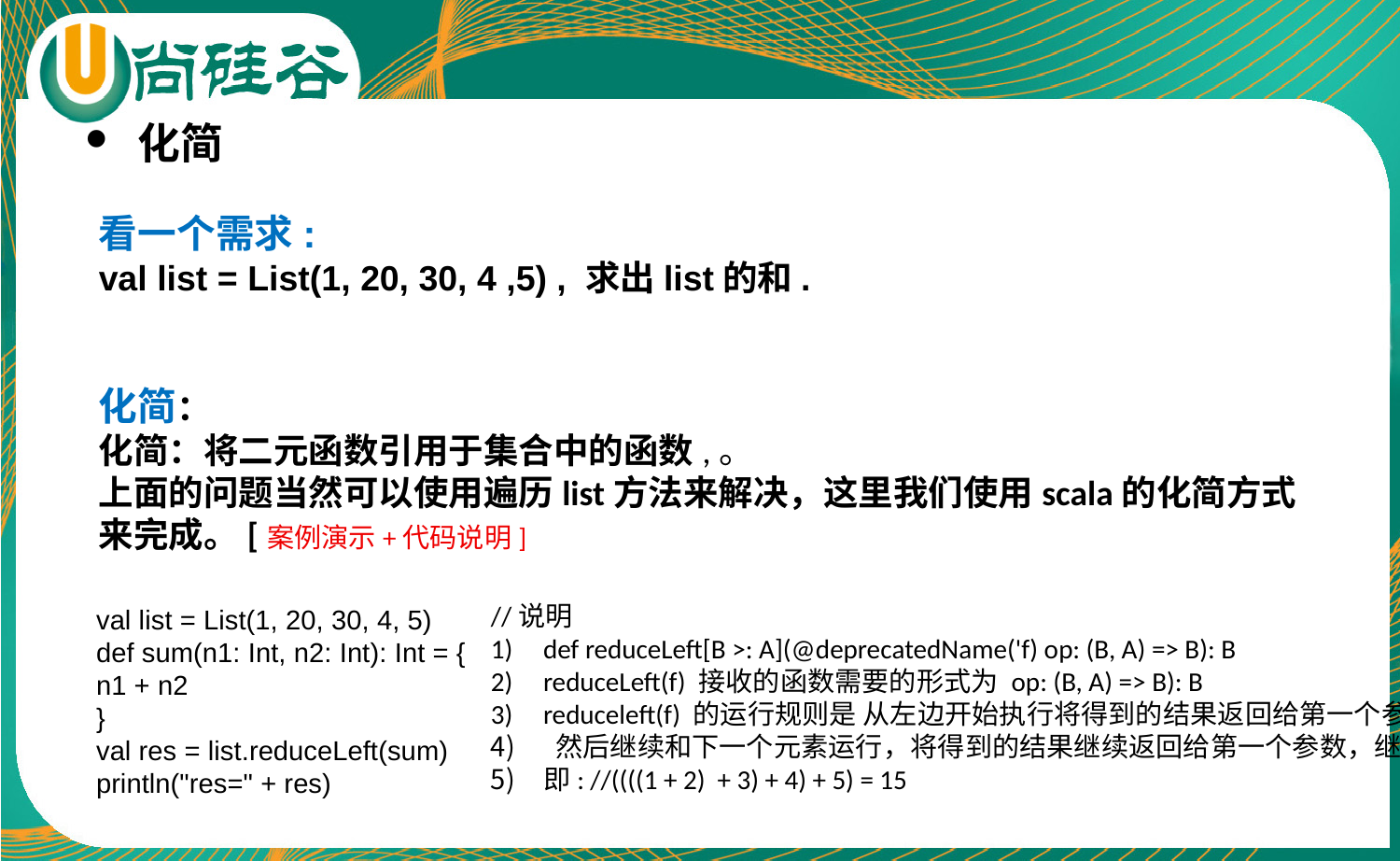

化简

看一个需求:
val list = List(1, 20, 30, 4 ,5) , 求出list的和.

化简：
化简：将二元函数引用于集合中的函数,。
上面的问题当然可以使用遍历list方法来解决，这里我们使用scala的化简方式来完成。[案例演示+代码说明]

//说明
def reduceLeft[B >: A](@deprecatedName('f) op: (B, A) => B): B
reduceLeft(f) 接收的函数需要的形式为 op: (B, A) => B): B
reduceleft(f) 的运行规则是 从左边开始执行将得到的结果返回给第一个参数
 然后继续和下一个元素运行，将得到的结果继续返回给第一个参数，继续..
即: //((((1 + 2)  + 3) + 4) + 5) = 15
val list = List(1, 20, 30, 4, 5)
def sum(n1: Int, n2: Int): Int = {
n1 + n2
}
val res = list.reduceLeft(sum)
println("res=" + res)